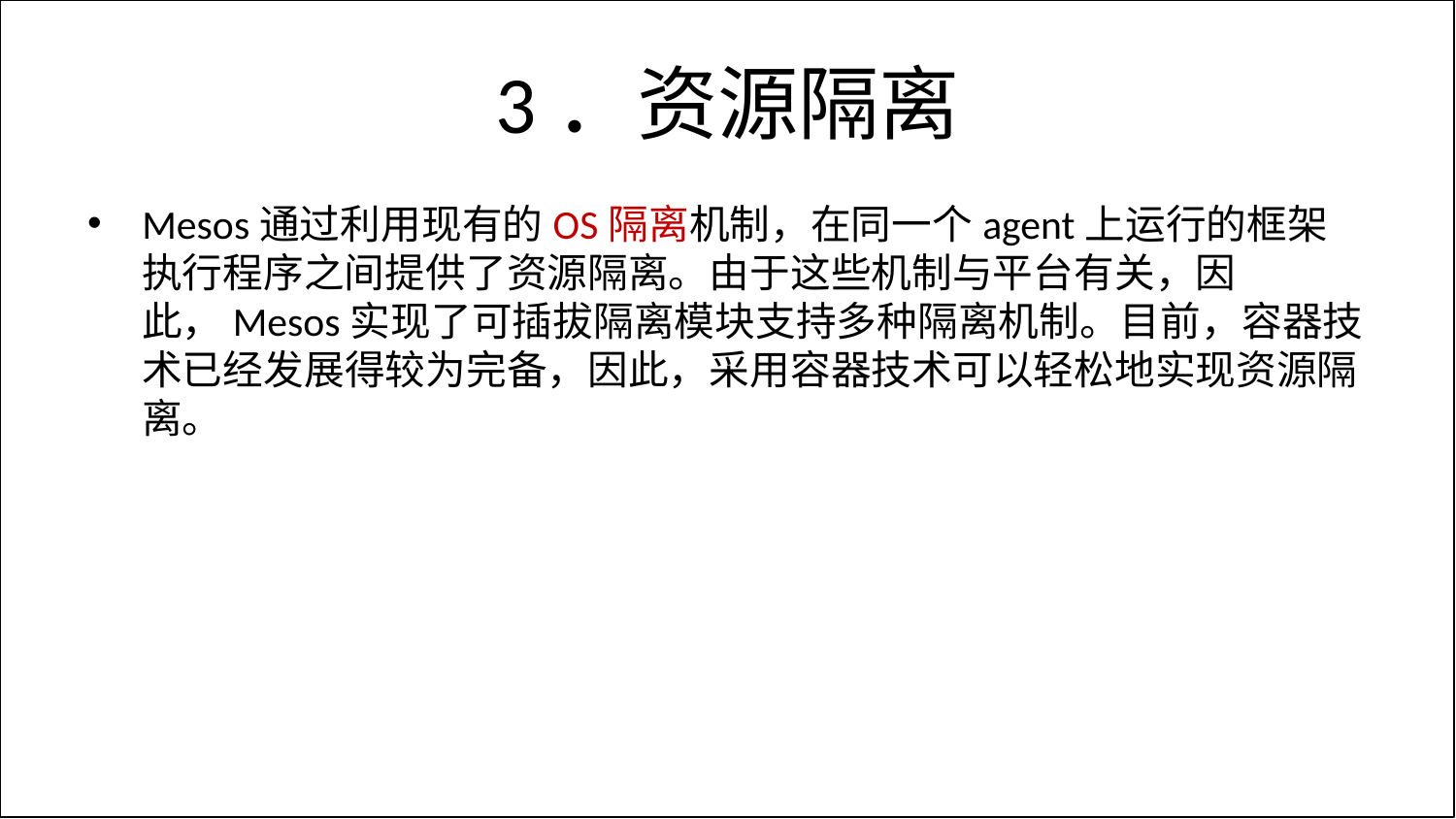

# 3．资源隔离
Mesos通过利用现有的OS隔离机制，在同一个agent上运行的框架执行程序之间提供了资源隔离。由于这些机制与平台有关，因此，Mesos实现了可插拔隔离模块支持多种隔离机制。目前，容器技术已经发展得较为完备，因此，采用容器技术可以轻松地实现资源隔离。